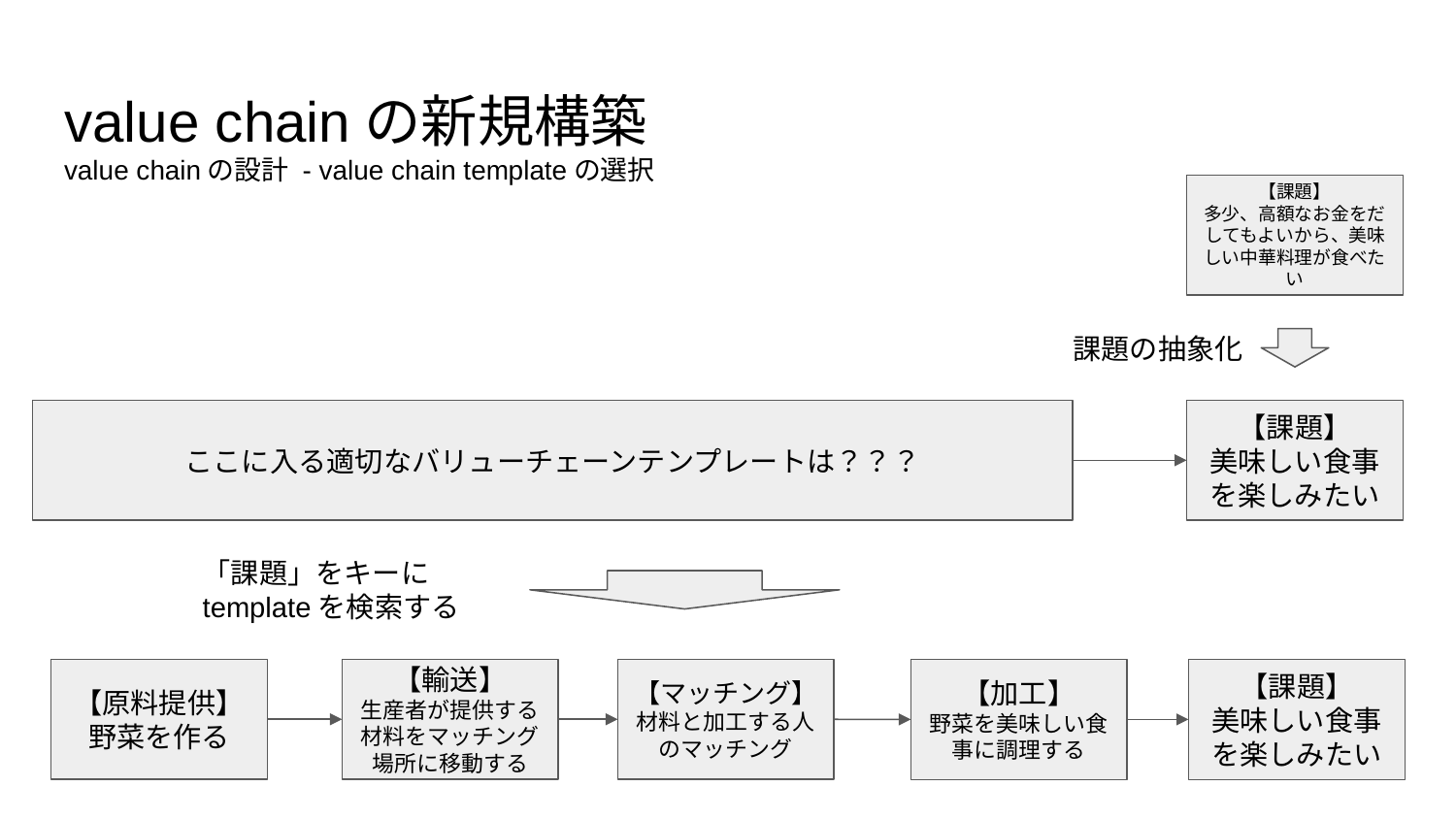

# value chainの新規構築
value chainの設計 - value chain templateの選択

【課題】
多少、高額なお金をだしてもよいから、美味しい中華料理が食べたい
課題の抽象化

ここに入る適切なバリューチェーンテンプレートは？？？
【課題】
美味しい食事を楽しみたい
「課題」をキーにtemplateを検索する

【原料提供】
野菜を作る
【輸送】
生産者が提供する材料をマッチング場所に移動する
【マッチング】
材料と加工する人のマッチング
【加工】
野菜を美味しい食事に調理する
【課題】
美味しい食事を楽しみたい